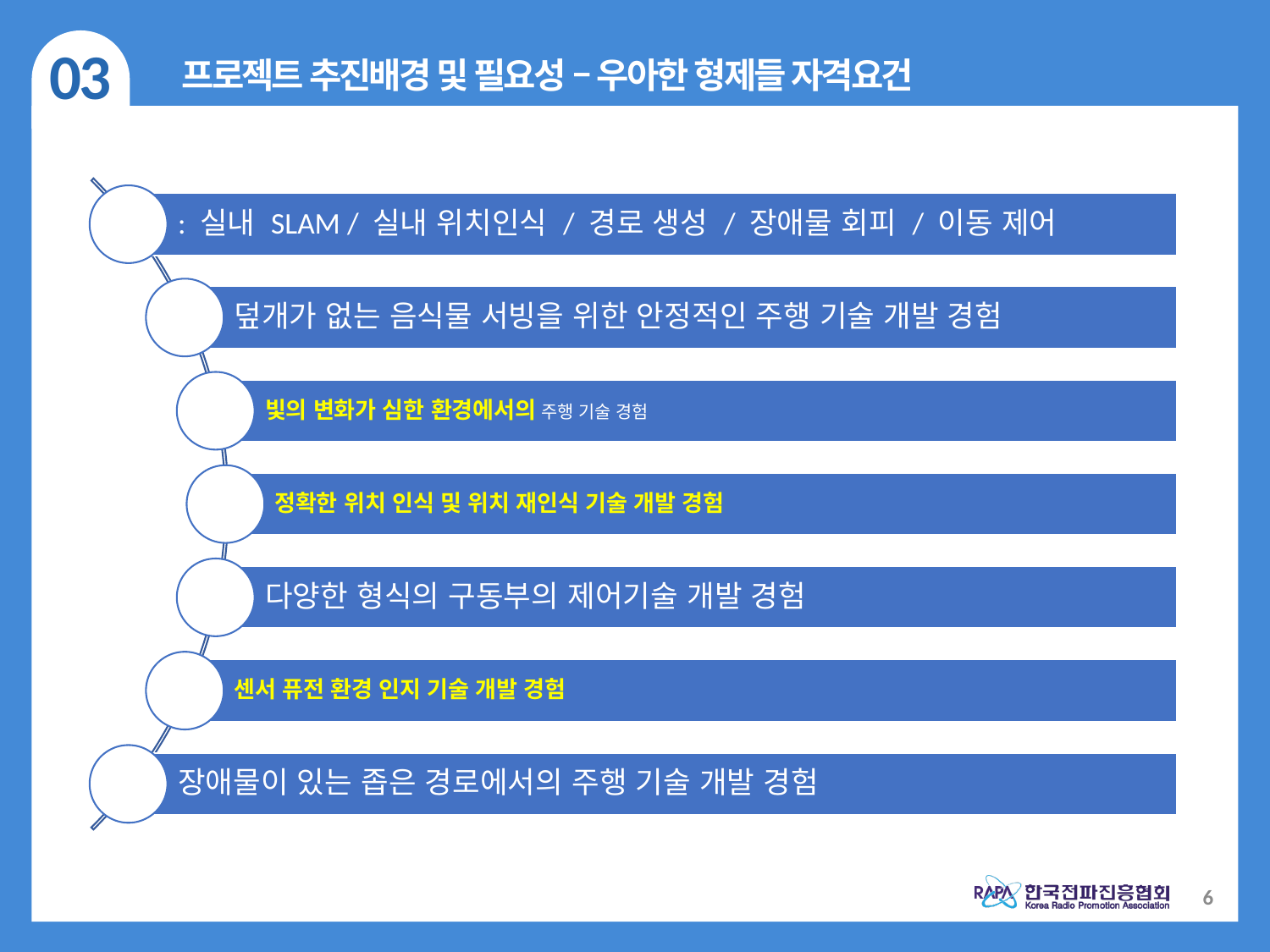

03
프로젝트 추진배경 및 필요성 – 우아한 형제들 자격요건
: 실내 SLAM / 실내 위치인식 / 경로 생성 / 장애물 회피 / 이동 제어
덮개가 없는 음식물 서빙을 위한 안정적인 주행 기술 개발 경험
빛의 변화가 심한 환경에서의 주행 기술 경험
정확한 위치 인식 및 위치 재인식 기술 개발 경험
다양한 형식의 구동부의 제어기술 개발 경험
센서 퓨전 환경 인지 기술 개발 경험
장애물이 있는 좁은 경로에서의 주행 기술 개발 경험
6